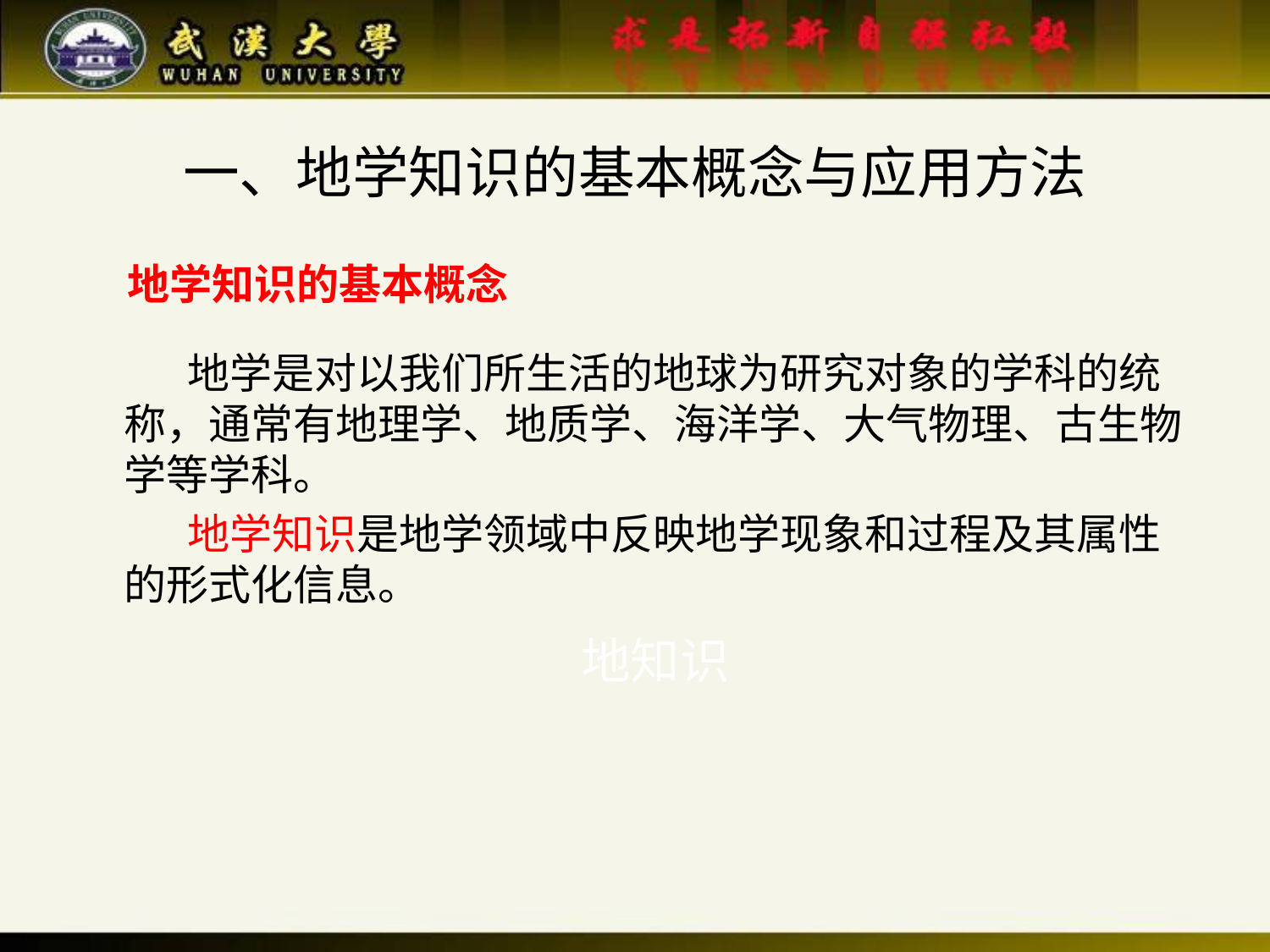

# 一、地学知识的基本概念与应用方法
地学知识的基本概念
地学是对以我们所生活的地球为研究对象的学科的统称，通常有地理学、地质学、海洋学、大气物理、古生物学等学科。
地学知识是地学领域中反映地学现象和过程及其属性的形式化信息。
地知识